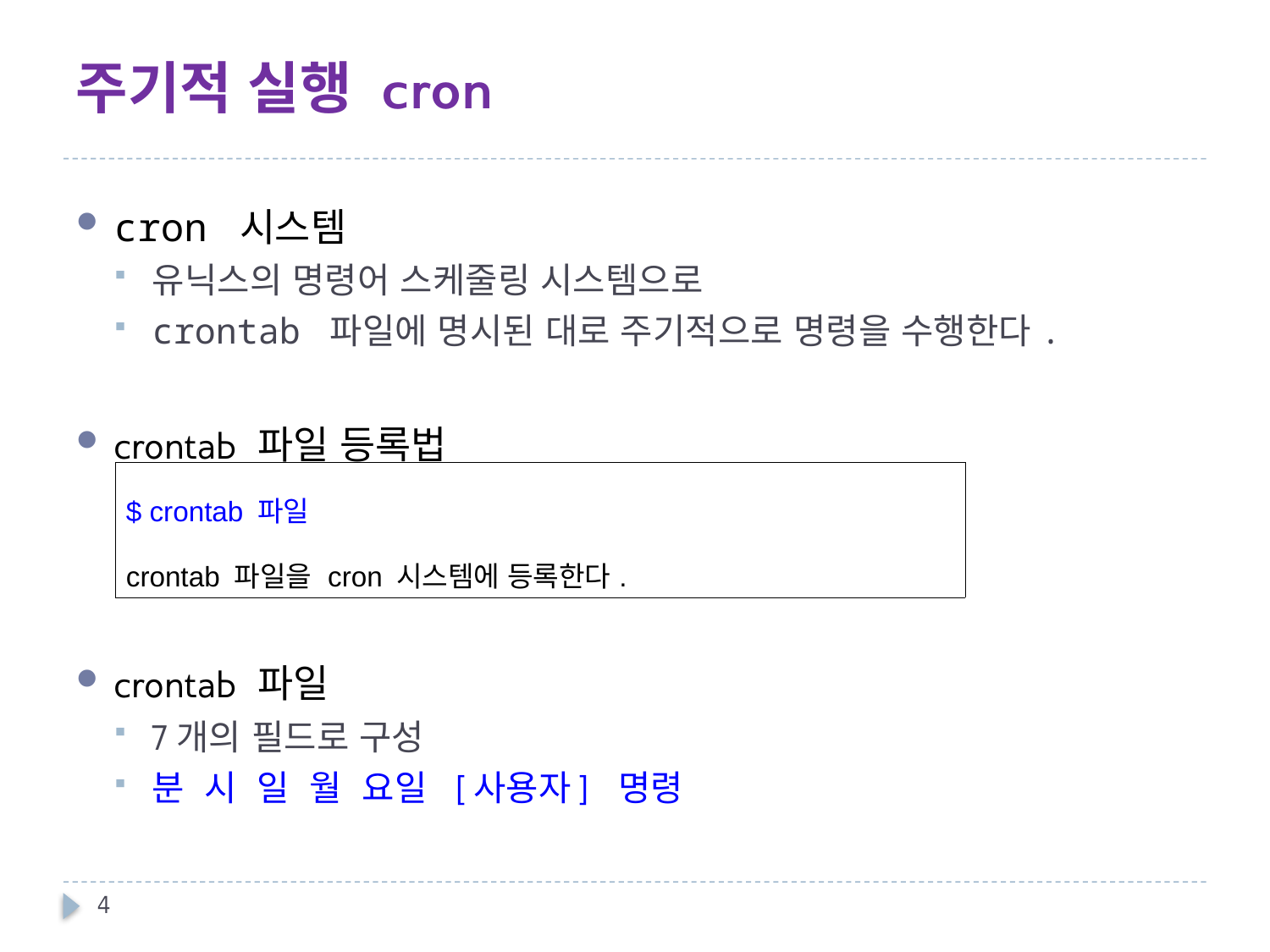

# 주기적 실행 cron
cron 시스템
유닉스의 명령어 스케줄링 시스템으로
crontab 파일에 명시된 대로 주기적으로 명령을 수행한다.

crontab 파일 등록법

crontab 파일
7개의 필드로 구성
분  시  일  월  요일  [사용자]  명령

| $ crontab 파일 crontab 파일을 cron 시스템에 등록한다. |
| --- |
4